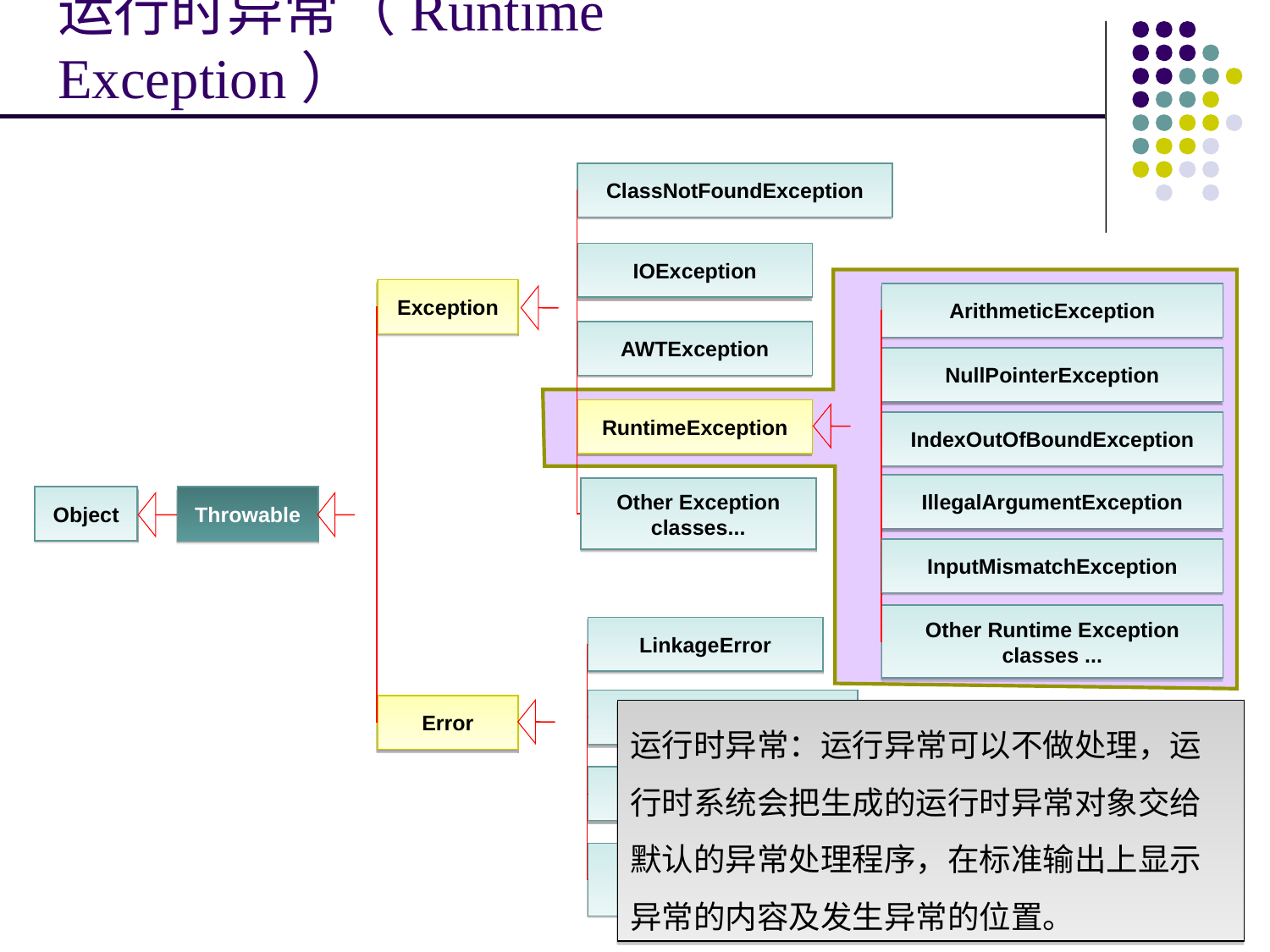

运行时异常（Runtime Exception）
ClassNotFoundException
IOException

Exception
ArithmeticException

AWTException
NullPointerException
RuntimeException

IndexOutOfBoundException
IllegalArgumentException
Other Exception classes...
Object
Throwable

InputMismatchException
Other Runtime Exception classes ...
LinkageError
VirtualMachineError
Error

运行时异常：运行异常可以不做处理，运行时系统会把生成的运行时异常对象交给默认的异常处理程序，在标准输出上显示异常的内容及发生异常的位置。
AWTError
Other Error classes...